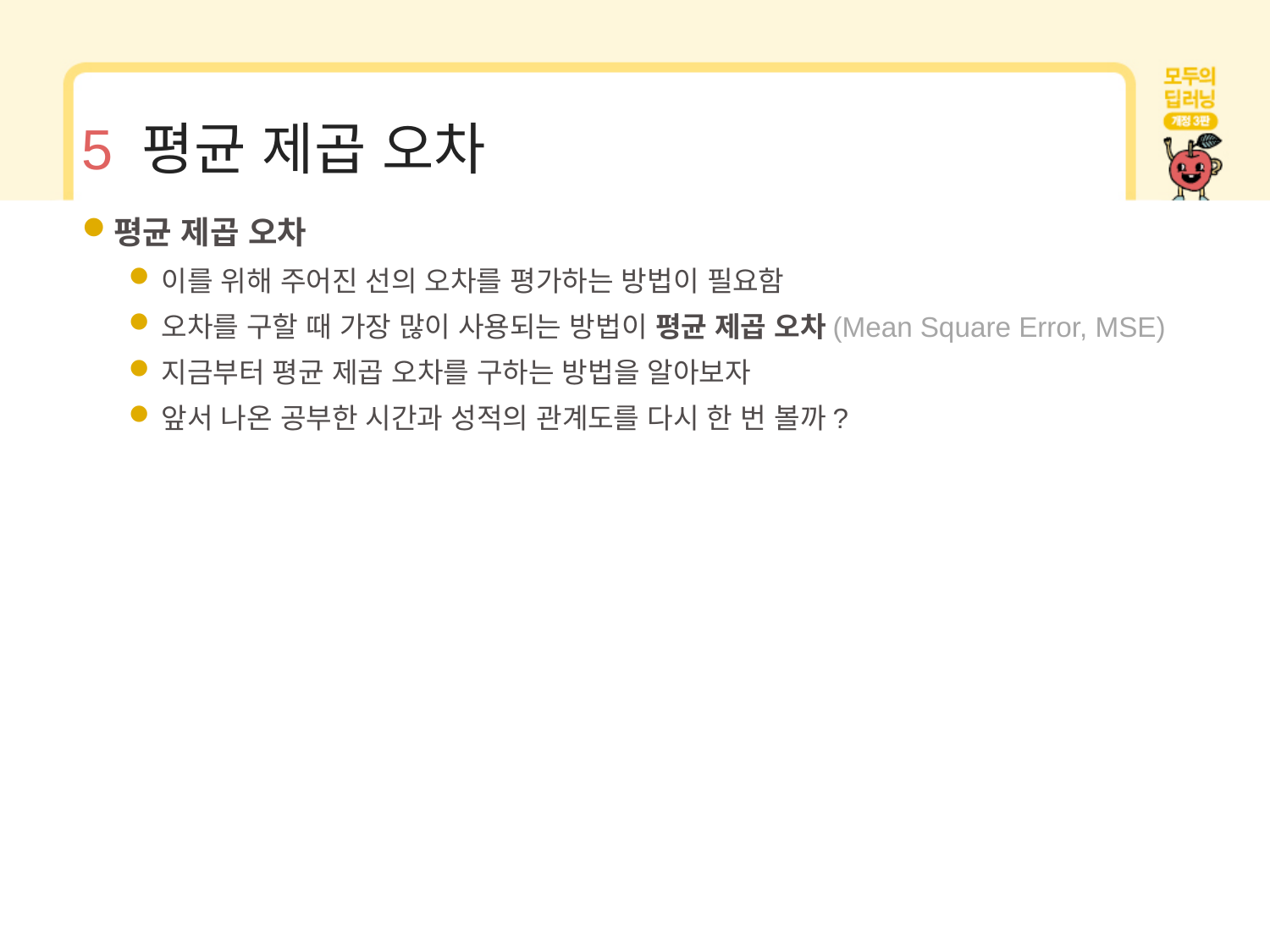

# 5 평균 제곱 오차
평균 제곱 오차
이를 위해 주어진 선의 오차를 평가하는 방법이 필요함
오차를 구할 때 가장 많이 사용되는 방법이 평균 제곱 오차(Mean Square Error, MSE)
지금부터 평균 제곱 오차를 구하는 방법을 알아보자
앞서 나온 공부한 시간과 성적의 관계도를 다시 한 번 볼까?